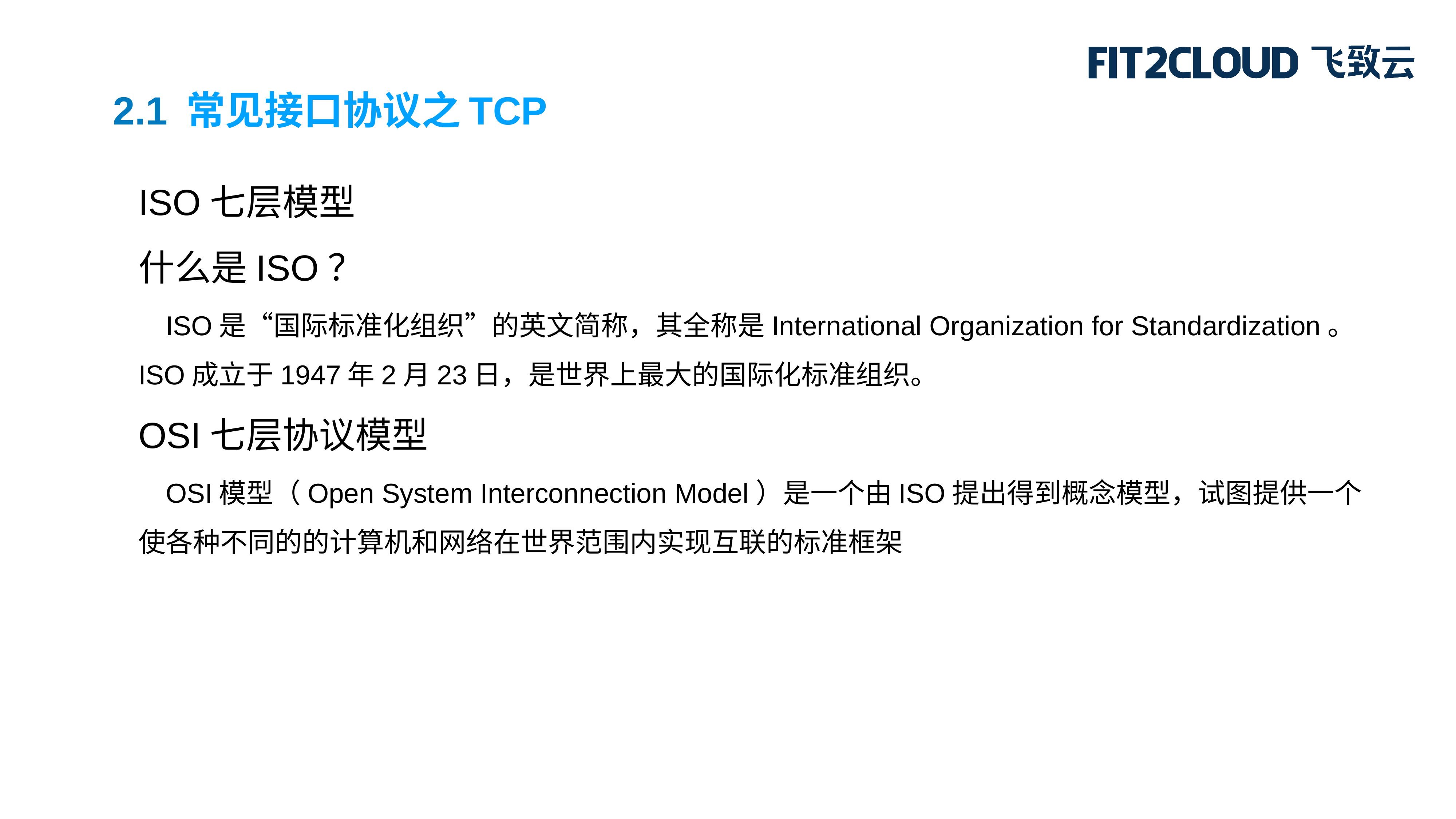

2.1 常见接口协议之TCP
ISO七层模型
什么是ISO？
ISO是“国际标准化组织”的英文简称，其全称是International Organization for Standardization。ISO成立于1947年2月23日，是世界上最大的国际化标准组织。
OSI七层协议模型
OSI模型（Open System Interconnection Model）是一个由ISO提出得到概念模型，试图提供一个使各种不同的的计算机和网络在世界范围内实现互联的标准框架